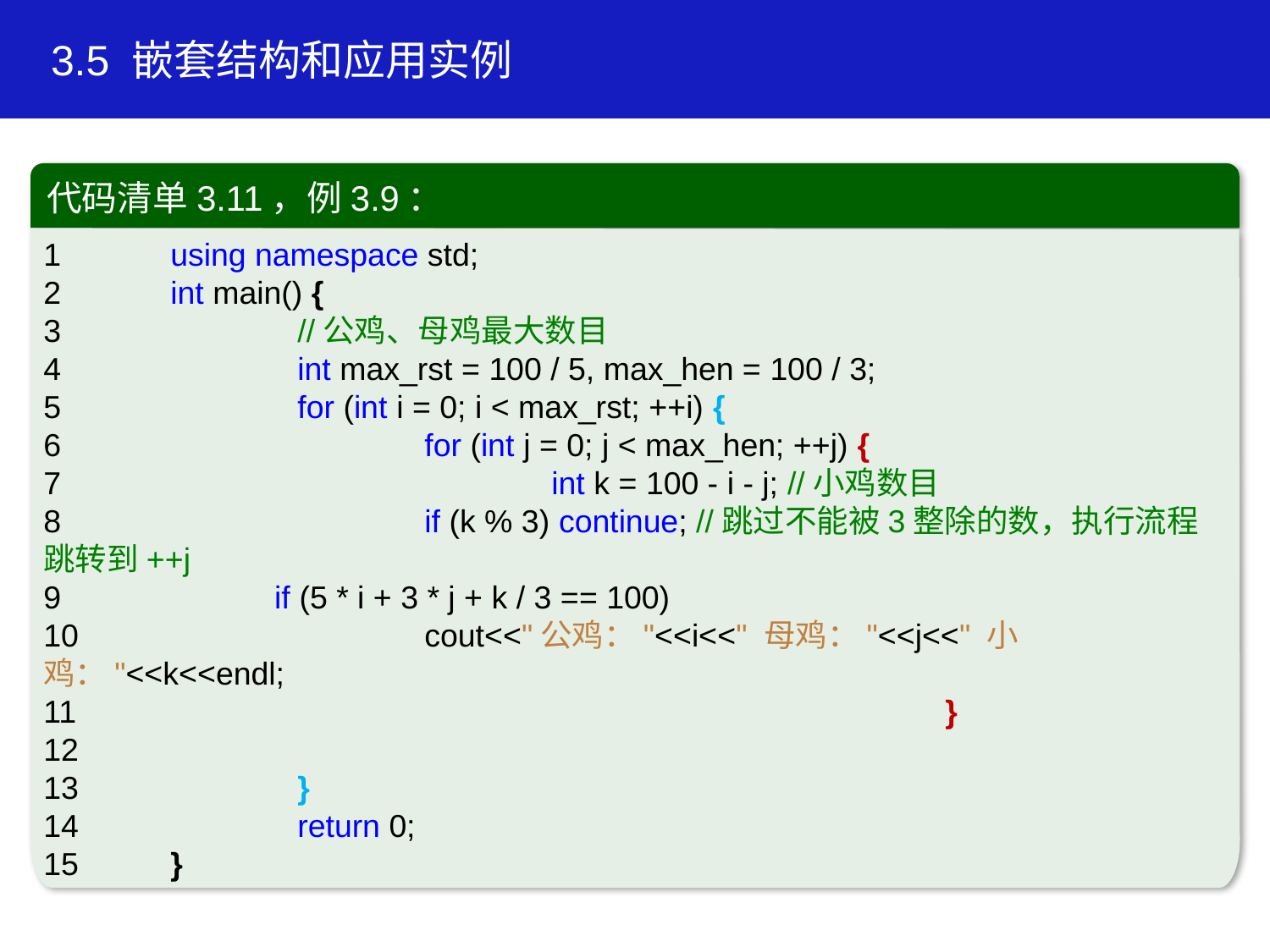

# 3.5 嵌套结构和应用实例
代码清单3.11，例3.9：
1 	using namespace std;
2 	int main() {
3 		//公鸡、母鸡最大数目
4 		int max_rst = 100 / 5, max_hen = 100 / 3;
5 		for (int i = 0; i < max_rst; ++i) {
6 			for (int j = 0; j < max_hen; ++j) {
7 				int k = 100 - i - j; //小鸡数目
8 			if (k % 3) continue; //跳过不能被3整除的数，执行流程跳转到++j
9                        if (5 * i + 3 * j + k / 3 == 100)
10 			cout<<"公鸡："<<i<<" 母鸡："<<j<<" 小鸡："<<k<<endl;
11 				 	                              }
12
13 		}
14 		return 0;
15 	}
60